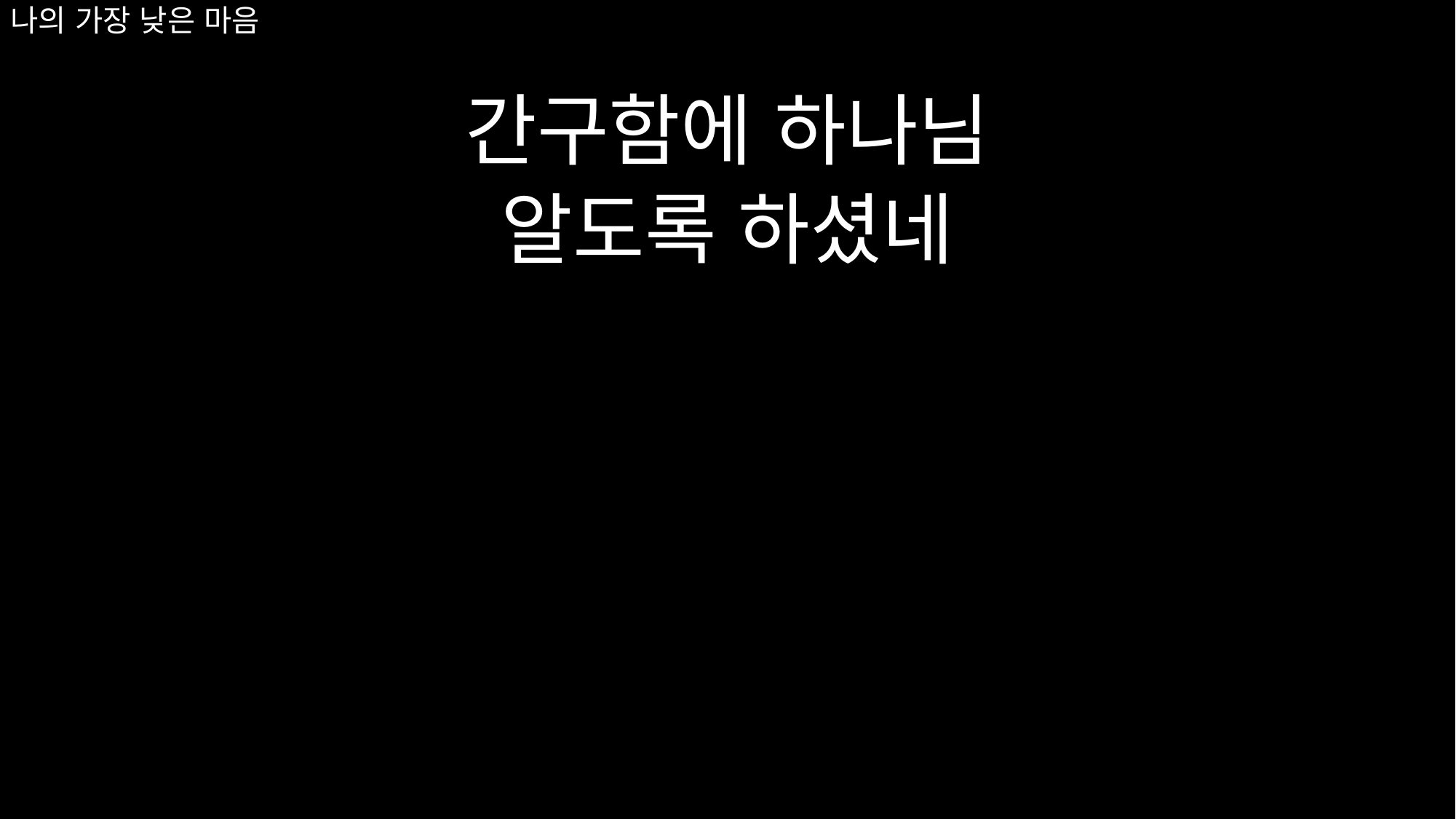

간구함에 하나님
알도록 하셨네

# 나의 가장 낮은 마음